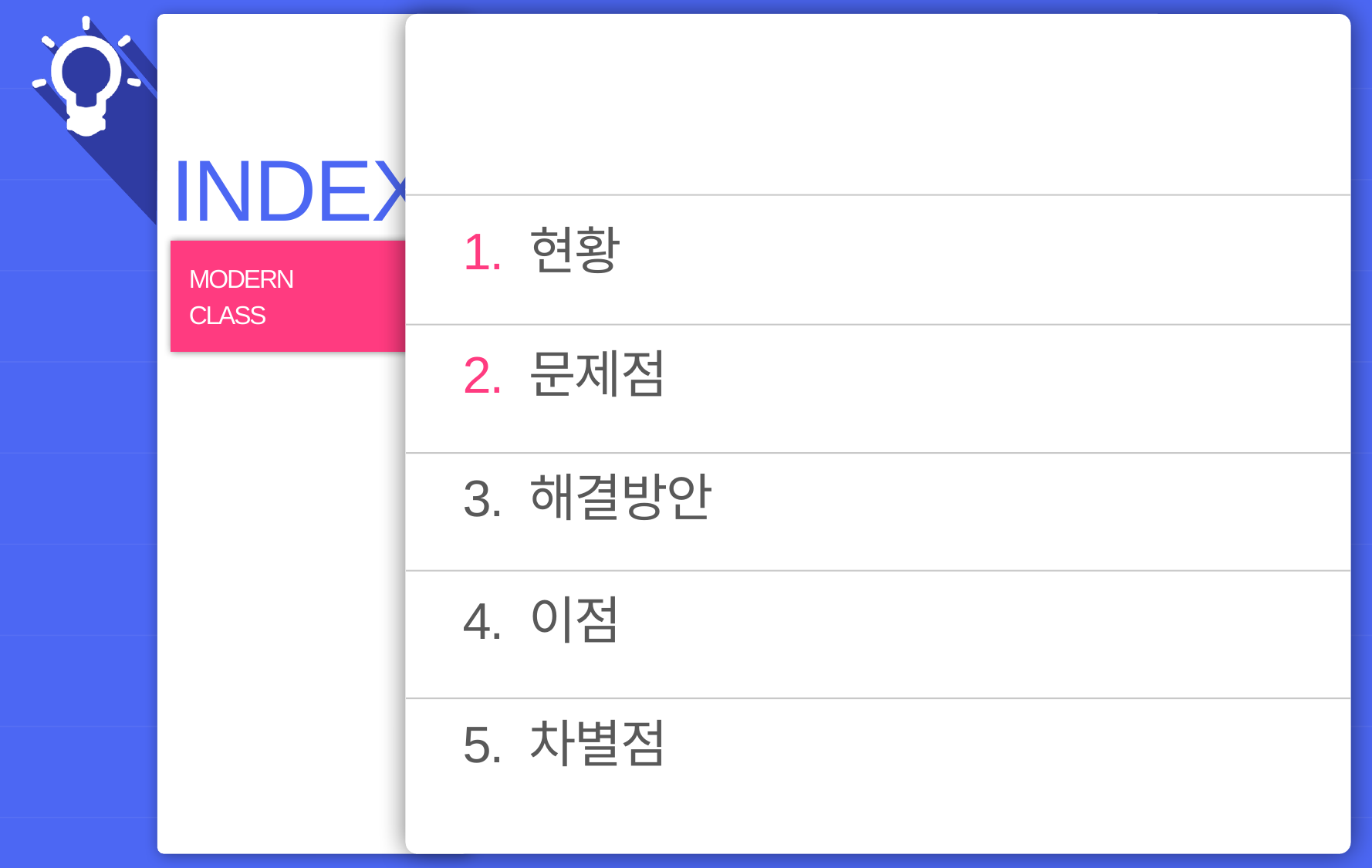

1. 현황
2. 문제점
3. 해결방안
4. 이점
5. 차별점
MODERN
CLASS